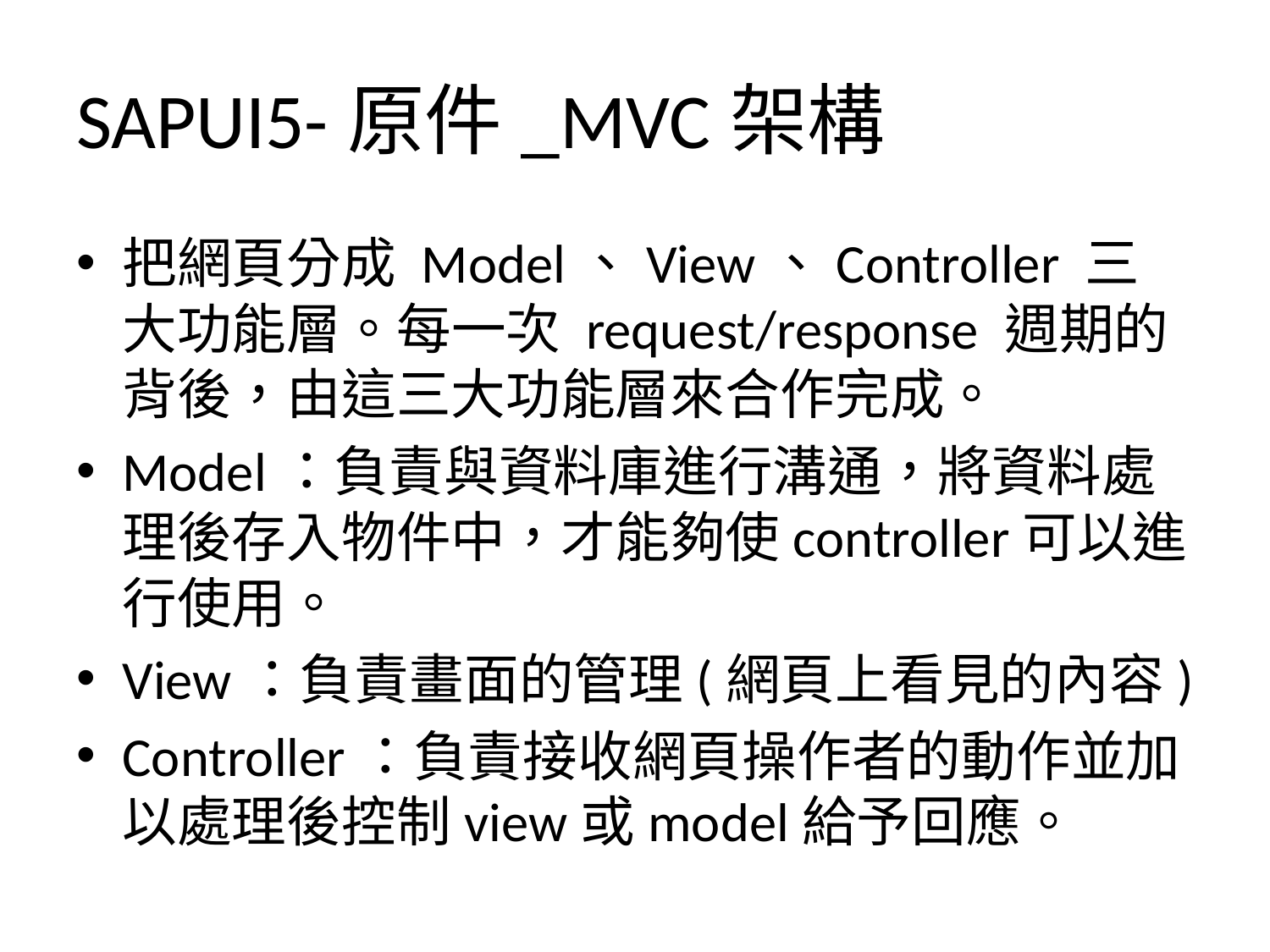

# SAPUI5-原件_MVC架構
把網頁分成 Model、View、Controller 三大功能層。每一次 request/response 週期的背後，由這三大功能層來合作完成。
Model：負責與資料庫進行溝通，將資料處理後存入物件中，才能夠使controller可以進行使用。
View：負責畫面的管理(網頁上看見的內容)
Controller：負責接收網頁操作者的動作並加以處理後控制view或model給予回應。